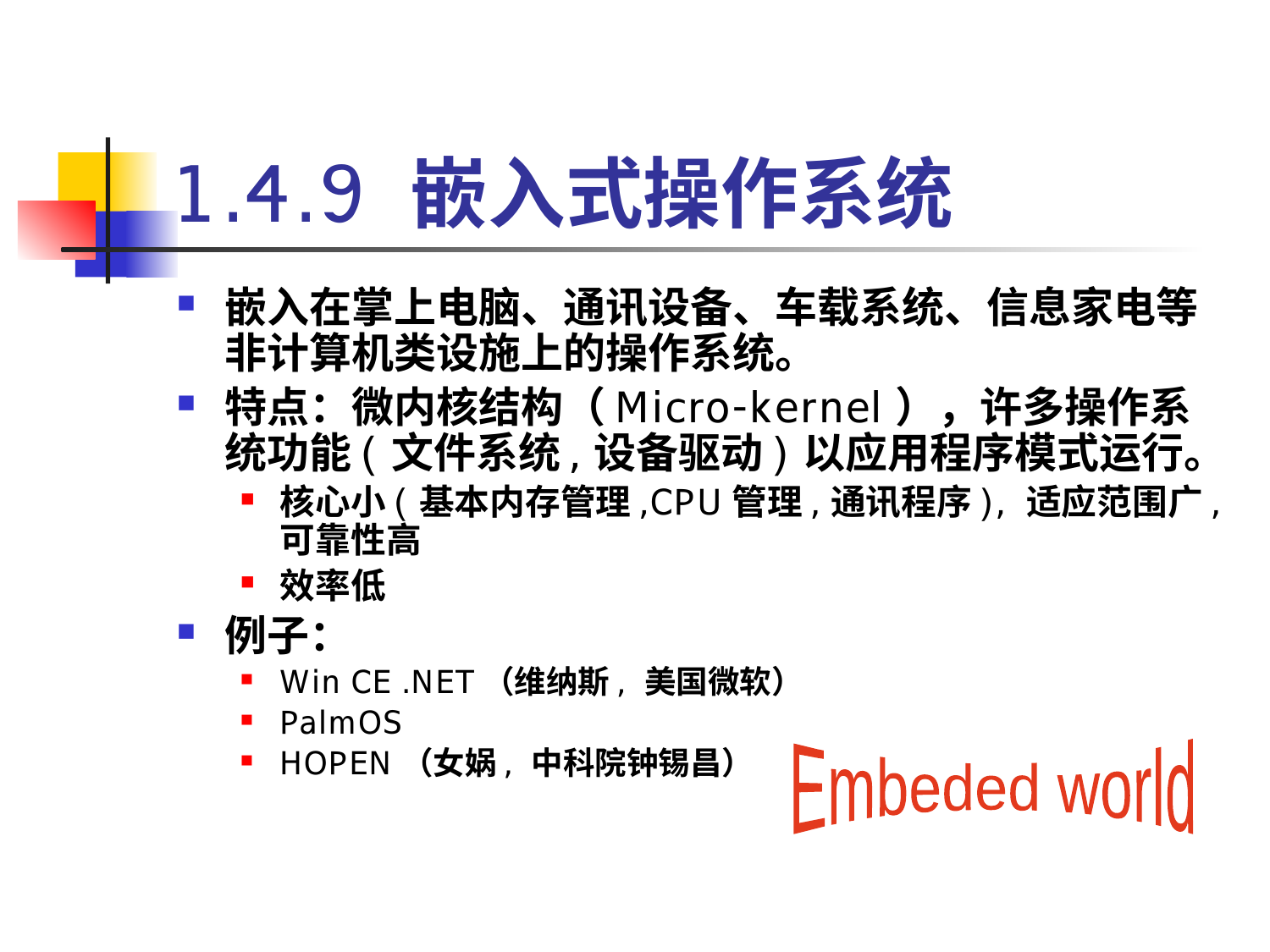

# 1.4.9 嵌入式操作系统
嵌入在掌上电脑、通讯设备、车载系统、信息家电等非计算机类设施上的操作系统。
特点：微内核结构（Micro-kernel），许多操作系统功能(文件系统,设备驱动)以应用程序模式运行。
核心小(基本内存管理,CPU管理,通讯程序), 适应范围广, 可靠性高
效率低
例子：
Win CE .NET（维纳斯, 美国微软）
PalmOS
HOPEN（女娲, 中科院钟锡昌）
Embeded world